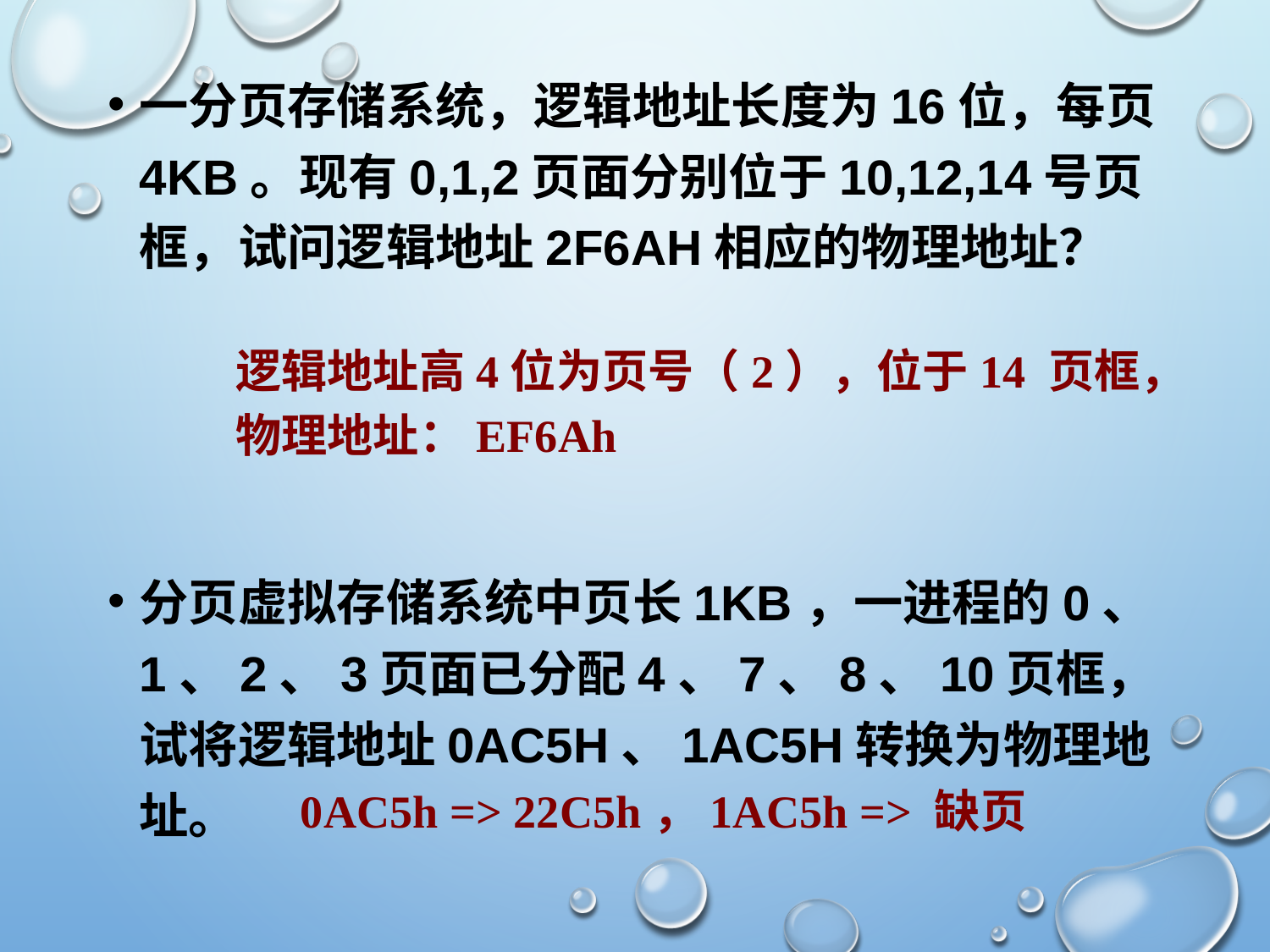

一分页存储系统，逻辑地址长度为16位，每页4KB。现有0,1,2页面分别位于10,12,14号页框，试问逻辑地址2F6Ah相应的物理地址？

分页虚拟存储系统中页长1KB，一进程的0、1、2、3页面已分配4、7、8、10页框，试将逻辑地址0AC5h、1AC5h转换为物理地址。
#

逻辑地址高4位为页号（2），位于14 页框，
物理地址：EF6Ah
0AC5h => 22C5h，1AC5h => 缺页
17